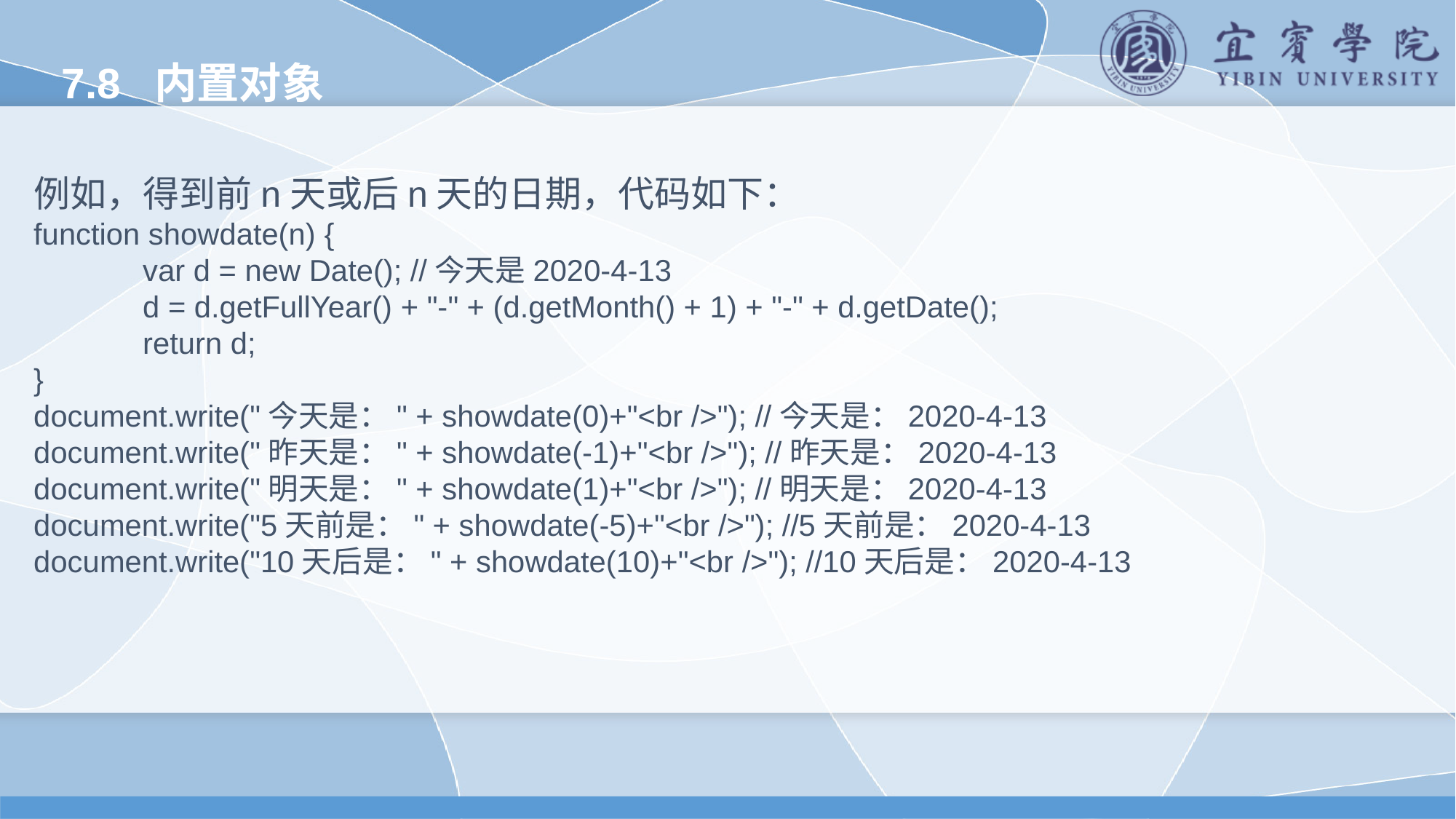

7.8  内置对象
例如，得到前n天或后n天的日期，代码如下：
function showdate(n) {
	var d = new Date(); //今天是2020-4-13
	d = d.getFullYear() + "-" + (d.getMonth() + 1) + "-" + d.getDate();
	return d;
}
document.write("今天是：" + showdate(0)+"<br />"); //今天是：2020-4-13
document.write("昨天是：" + showdate(-1)+"<br />"); //昨天是：2020-4-13
document.write("明天是：" + showdate(1)+"<br />"); //明天是：2020-4-13
document.write("5天前是：" + showdate(-5)+"<br />"); //5天前是：2020-4-13
document.write("10天后是：" + showdate(10)+"<br />"); //10天后是：2020-4-13